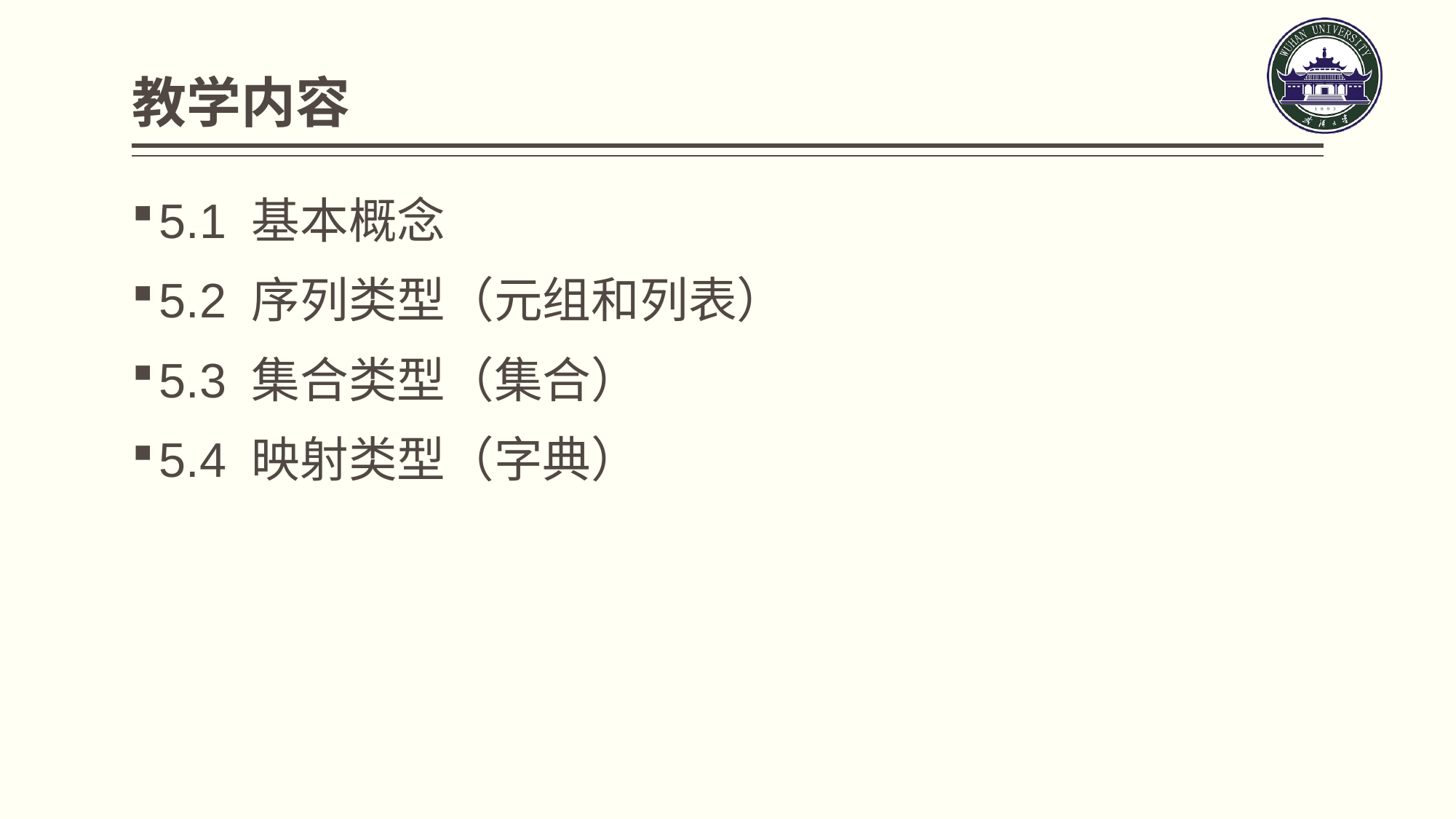

# 教学内容
5.1 基本概念
5.2 序列类型（元组和列表）
5.3 集合类型（集合）
5.4 映射类型（字典）